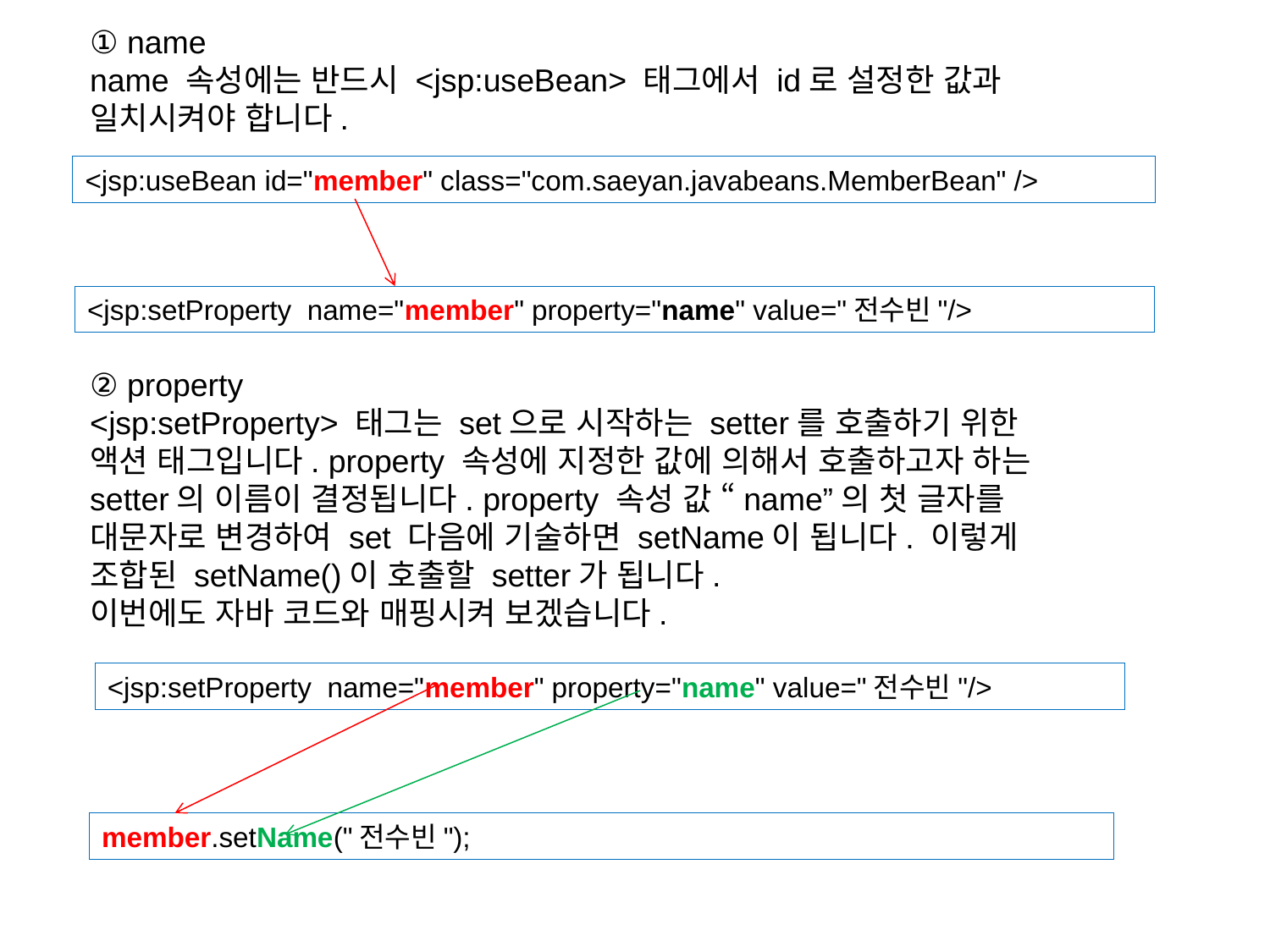

① name
name 속성에는 반드시 <jsp:useBean> 태그에서 id로 설정한 값과 일치시켜야 합니다.

② property
<jsp:setProperty> 태그는 set으로 시작하는 setter를 호출하기 위한 액션 태그입니다. property 속성에 지정한 값에 의해서 호출하고자 하는 setter의 이름이 결정됩니다. property 속성 값 “name”의 첫 글자를 대문자로 변경하여 set 다음에 기술하면 setName이 됩니다. 이렇게 조합된 setName()이 호출할 setter가 됩니다.
이번에도 자바 코드와 매핑시켜 보겠습니다.

<jsp:useBean id="member" class="com.saeyan.javabeans.MemberBean" />
<jsp:setProperty  name="member" property="name" value="전수빈"/>
<jsp:setProperty  name="member" property="name" value="전수빈"/>
member.setName("전수빈");